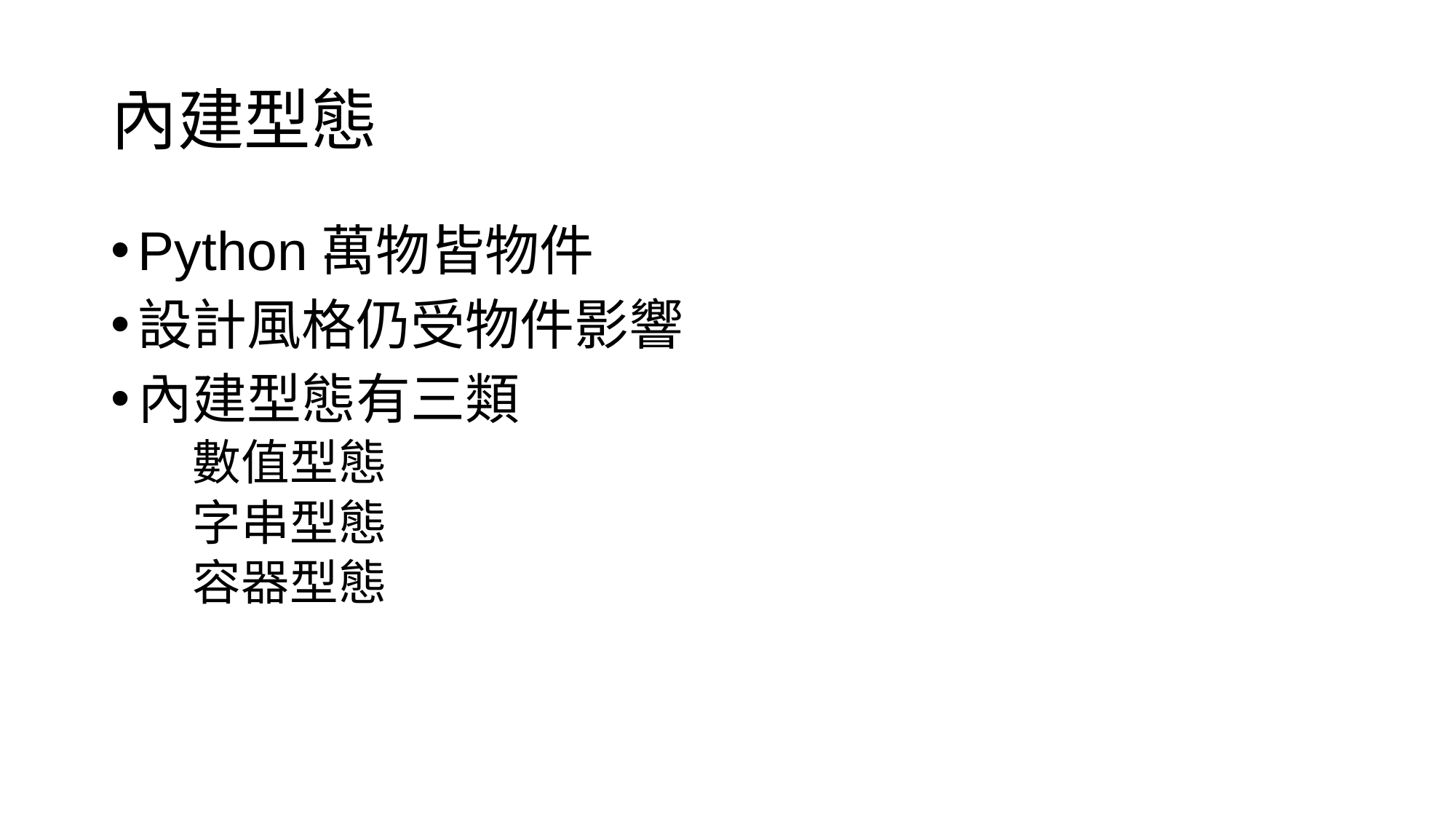

# 內建型態
Python萬物皆物件
設計風格仍受物件影響
內建型態有三類
數值型態
字串型態
容器型態